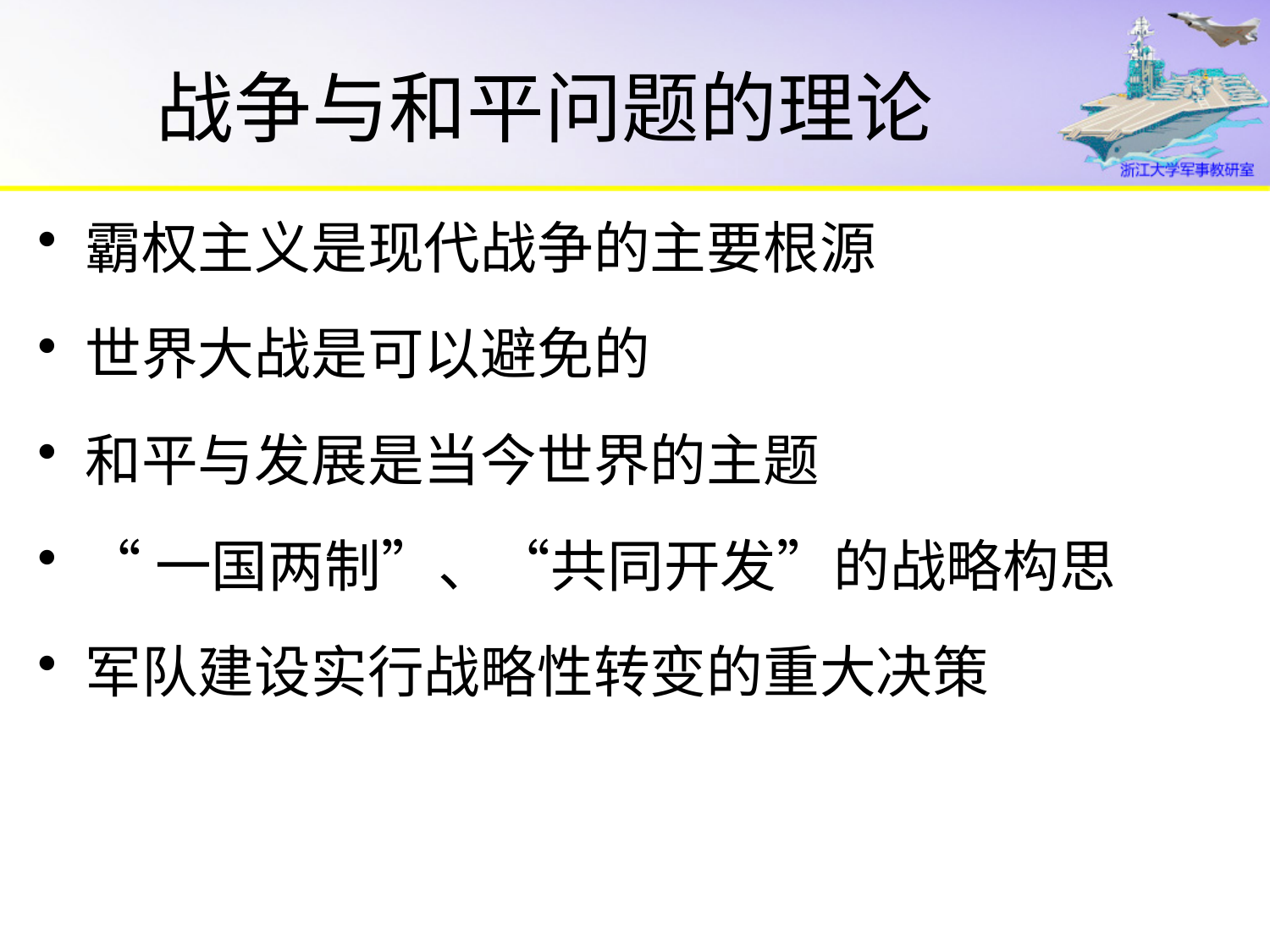

# 战争与和平问题的理论
霸权主义是现代战争的主要根源
世界大战是可以避免的
和平与发展是当今世界的主题
“一国两制”、“共同开发”的战略构思
军队建设实行战略性转变的重大决策